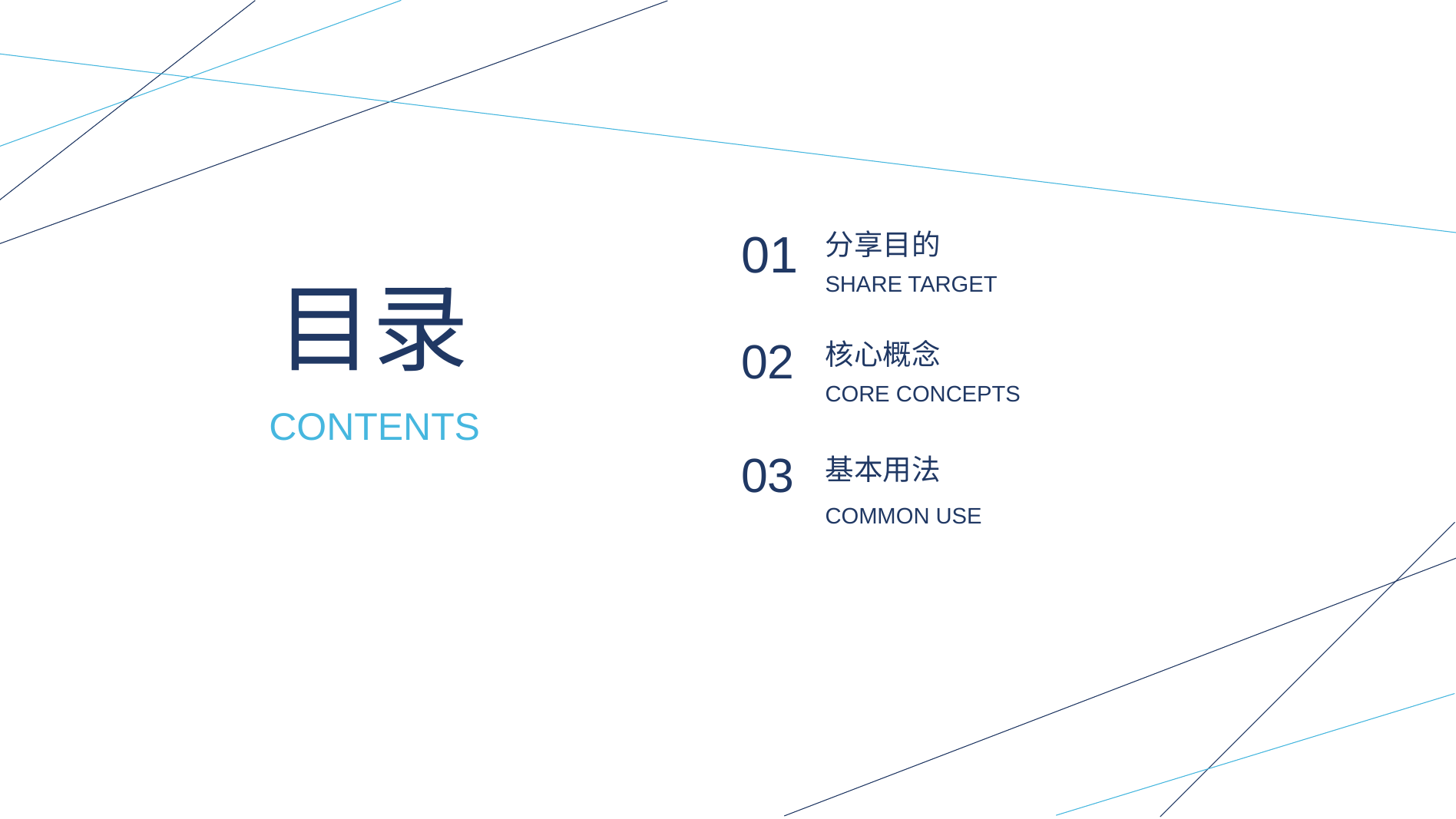

01
分享目的
目录
SHARE TARGET
02
核心概念
CORE CONCEPTS
CONTENTS
03
基本用法
COMMON USE